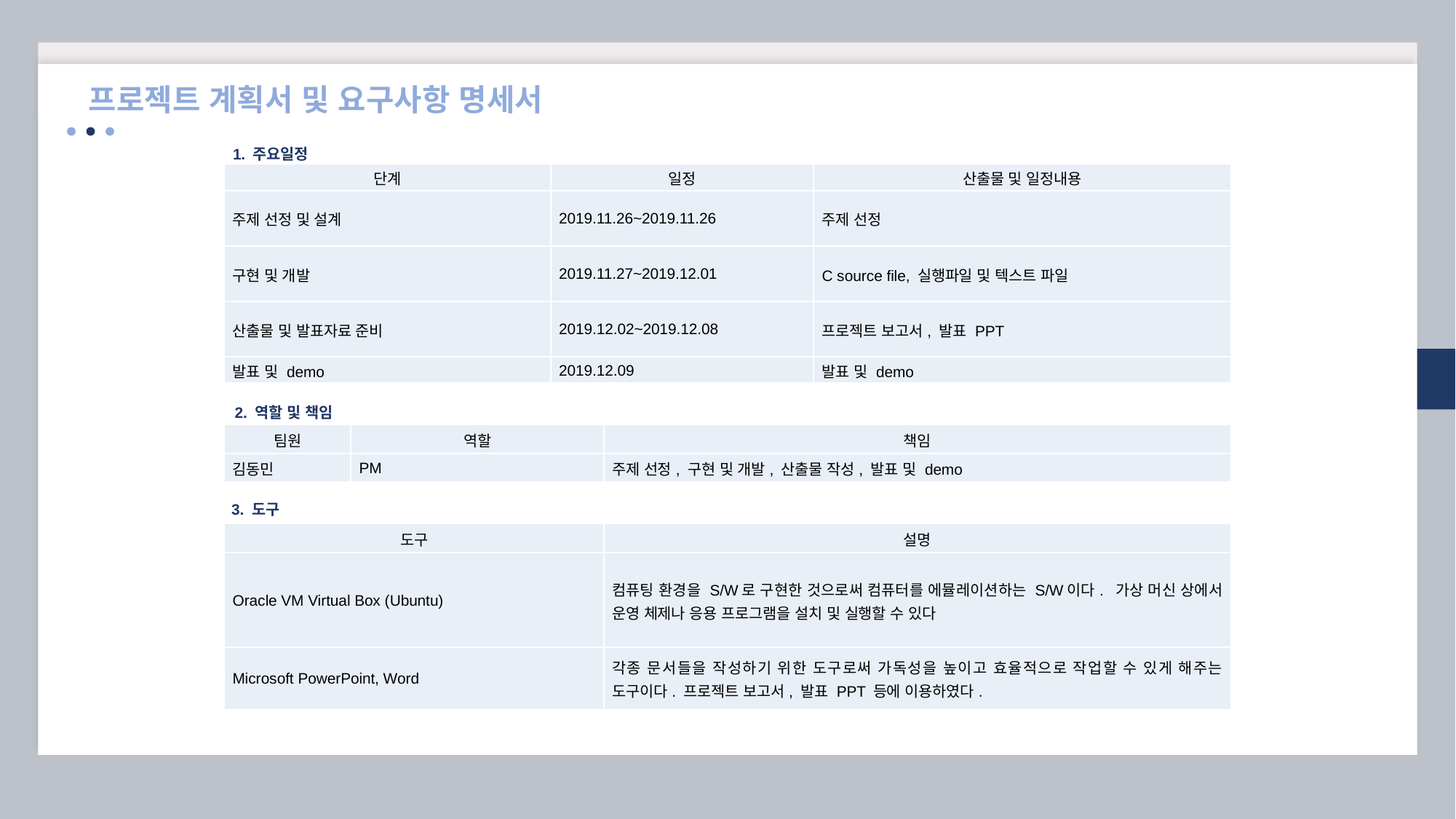

프로젝트 계획서 및 요구사항 명세서

1. 주요일정
| 단계 | 일정 | 산출물 및 일정내용 |
| --- | --- | --- |
| 주제 선정 및 설계 | 2019.11.26~2019.11.26 | 주제 선정 |
| 구현 및 개발 | 2019.11.27~2019.12.01 | C source file, 실행파일 및 텍스트 파일 |
| 산출물 및 발표자료 준비 | 2019.12.02~2019.12.08 | 프로젝트 보고서, 발표 PPT |
| 발표 및 demo | 2019.12.09 | 발표 및 demo |

2. 역할 및 책임
| 팀원 | 역할 | 책임 |
| --- | --- | --- |
| 김동민 | PM | 주제 선정, 구현 및 개발, 산출물 작성, 발표 및 demo |
3. 도구
| 도구 | 설명 |
| --- | --- |
| Oracle VM Virtual Box (Ubuntu) | 컴퓨팅 환경을 S/W로 구현한 것으로써 컴퓨터를 에뮬레이션하는 S/W이다.  가상 머신 상에서 운영 체제나 응용 프로그램을 설치 및 실행할 수 있다 |
| Microsoft PowerPoint, Word | 각종 문서들을 작성하기 위한 도구로써 가독성을 높이고 효율적으로 작업할 수 있게 해주는 도구이다. 프로젝트 보고서, 발표 PPT 등에 이용하였다. |